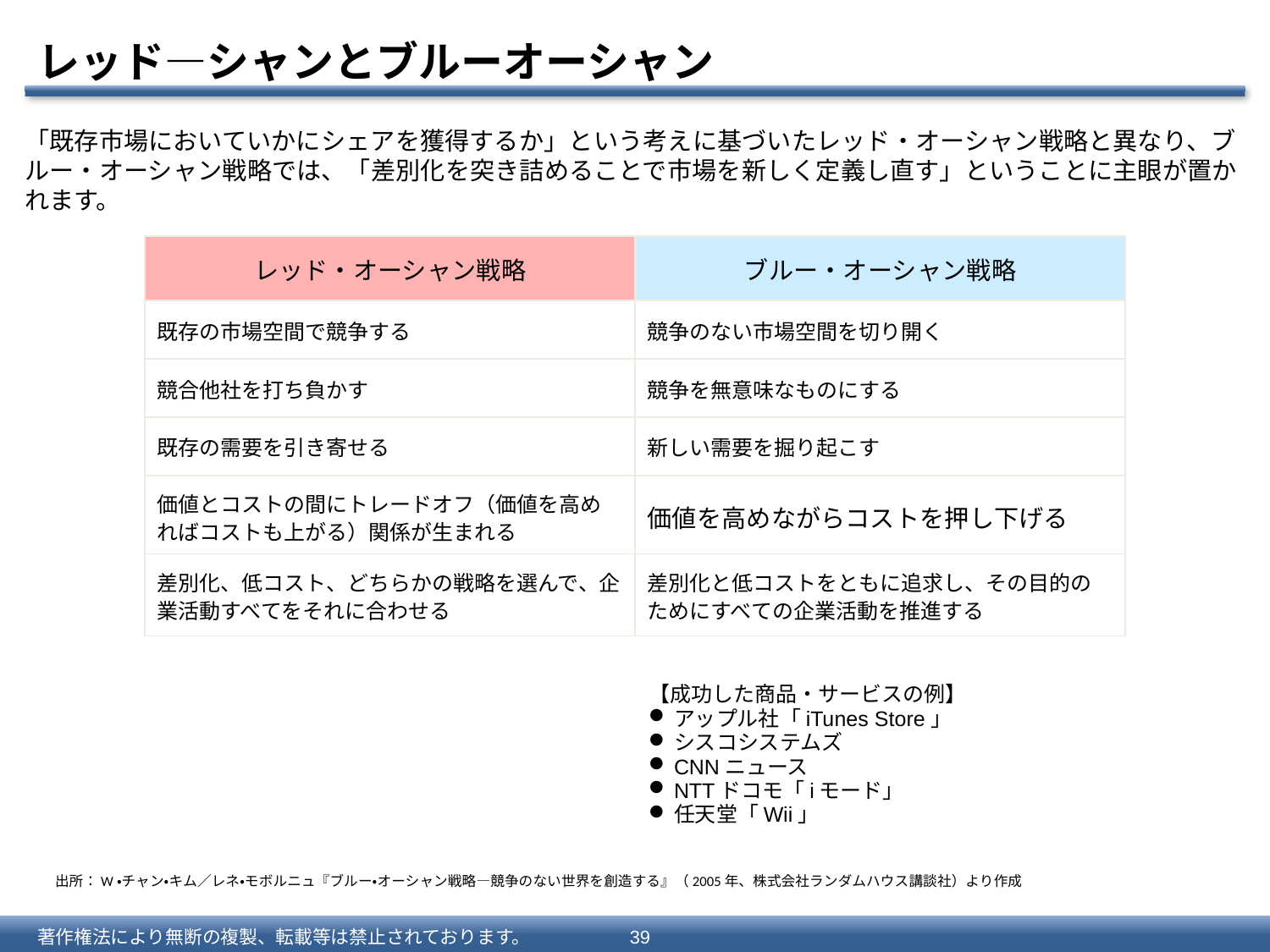

# レッド―シャンとブルーオーシャン
「既存市場においていかにシェアを獲得するか」という考えに基づいたレッド・オーシャン戦略と異なり、ブルー・オーシャン戦略では、「差別化を突き詰めることで市場を新しく定義し直す」ということに主眼が置かれます。
レッド・オーシャン戦略
ブルー・オーシャン戦略
既存の市場空間で競争する
競争のない市場空間を切り開く
競合他社を打ち負かす
競争を無意味なものにする
既存の需要を引き寄せる
新しい需要を掘り起こす
価値とコストの間にトレードオフ（価値を高めればコストも上がる）関係が生まれる
価値を高めながらコストを押し下げる
差別化、低コスト、どちらかの戦略を選んで、企業活動すべてをそれに合わせる
差別化と低コストをともに追求し、その目的のためにすべての企業活動を推進する
【成功した商品・サービスの例】
アップル社「iTunes Store」
シスコシステムズ
CNNニュース
NTTドコモ「iモード」
任天堂「Wii」
出所：W・チャン・キム／レネ・モボルニュ『ブルー・オーシャン戦略―競争のない世界を創造する』（2005年、株式会社ランダムハウス講談社）より作成